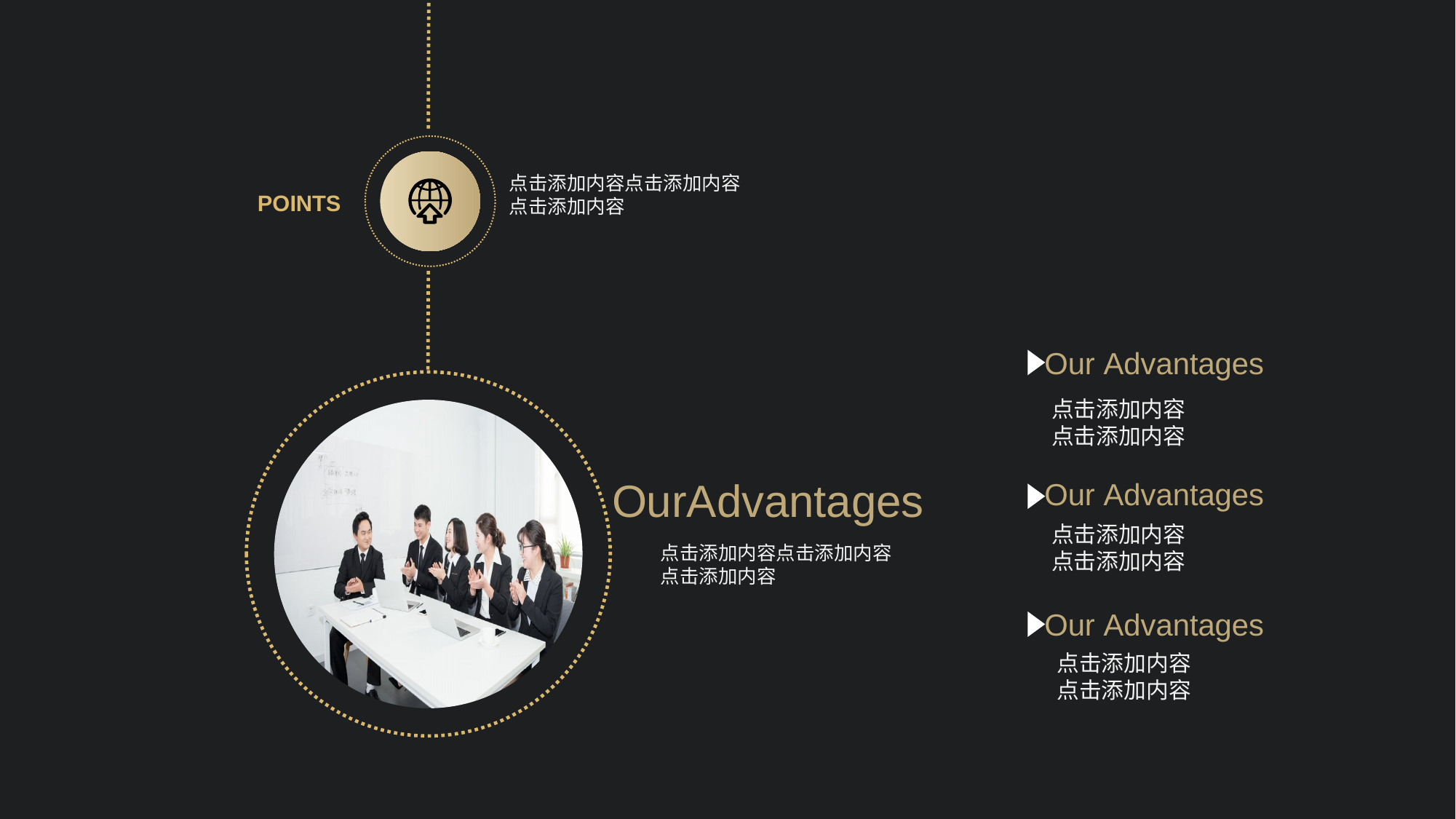

点击添加内容点击添加内容
点击添加内容

POINTS
Our Advantages

点击添加内容
点击添加内容

OurAdvantages
Our Advantages

点击添加内容
点击添加内容

点击添加内容点击添加内容
点击添加内容

Our Advantages

点击添加内容
点击添加内容